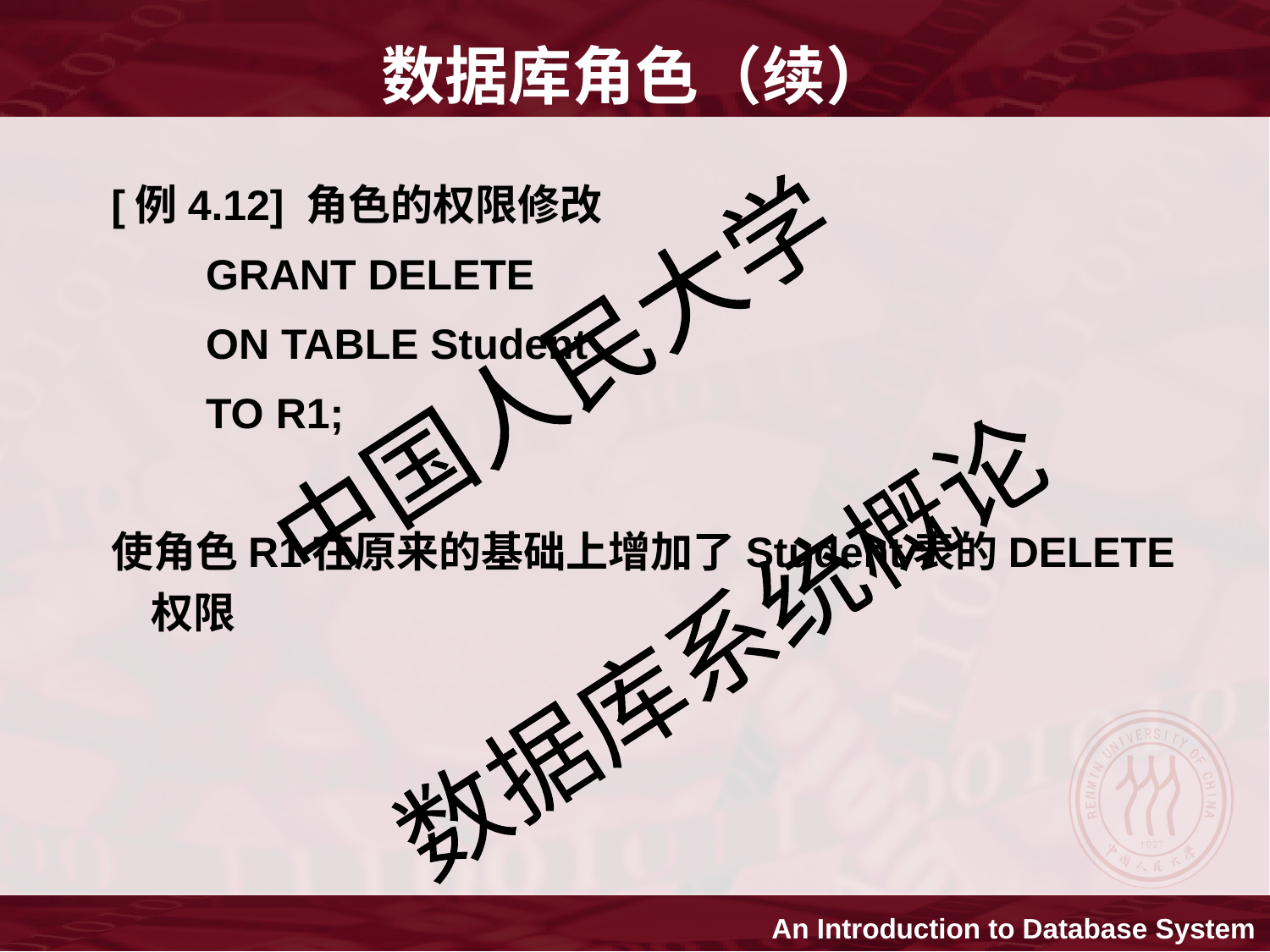

# 数据库角色（续）
[例4.12] 角色的权限修改
        GRANT DELETE
        ON TABLE Student
        TO R1;

使角色R1在原来的基础上增加了Student表的DELETE 权限